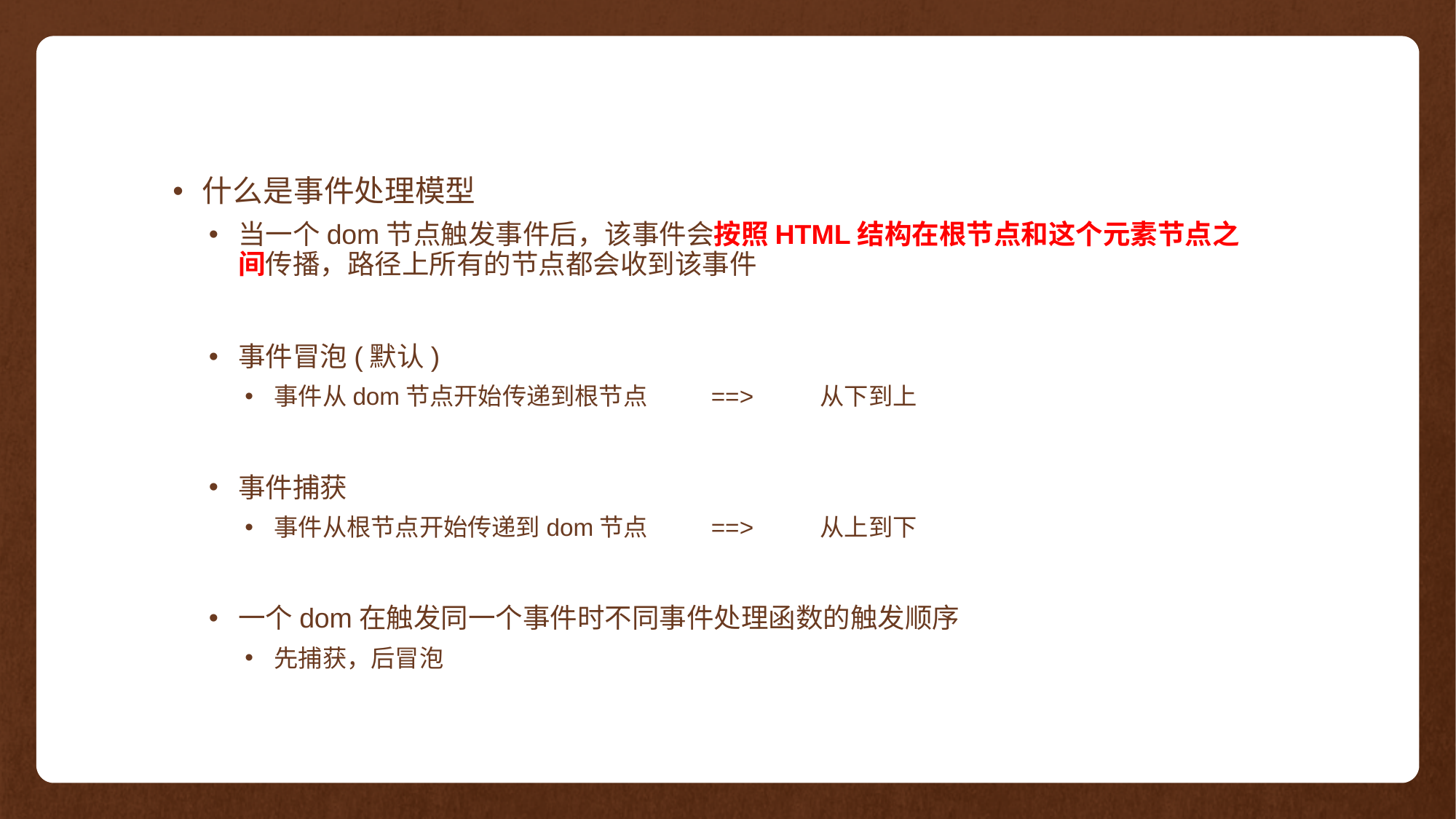

什么是事件处理模型
当一个dom节点触发事件后，该事件会按照HTML结构在根节点和这个元素节点之间传播，路径上所有的节点都会收到该事件

事件冒泡(默认)
事件从dom节点开始传递到根节点	==>	从下到上

事件捕获
事件从根节点开始传递到dom节点	==>	从上到下

一个dom在触发同一个事件时不同事件处理函数的触发顺序
先捕获，后冒泡